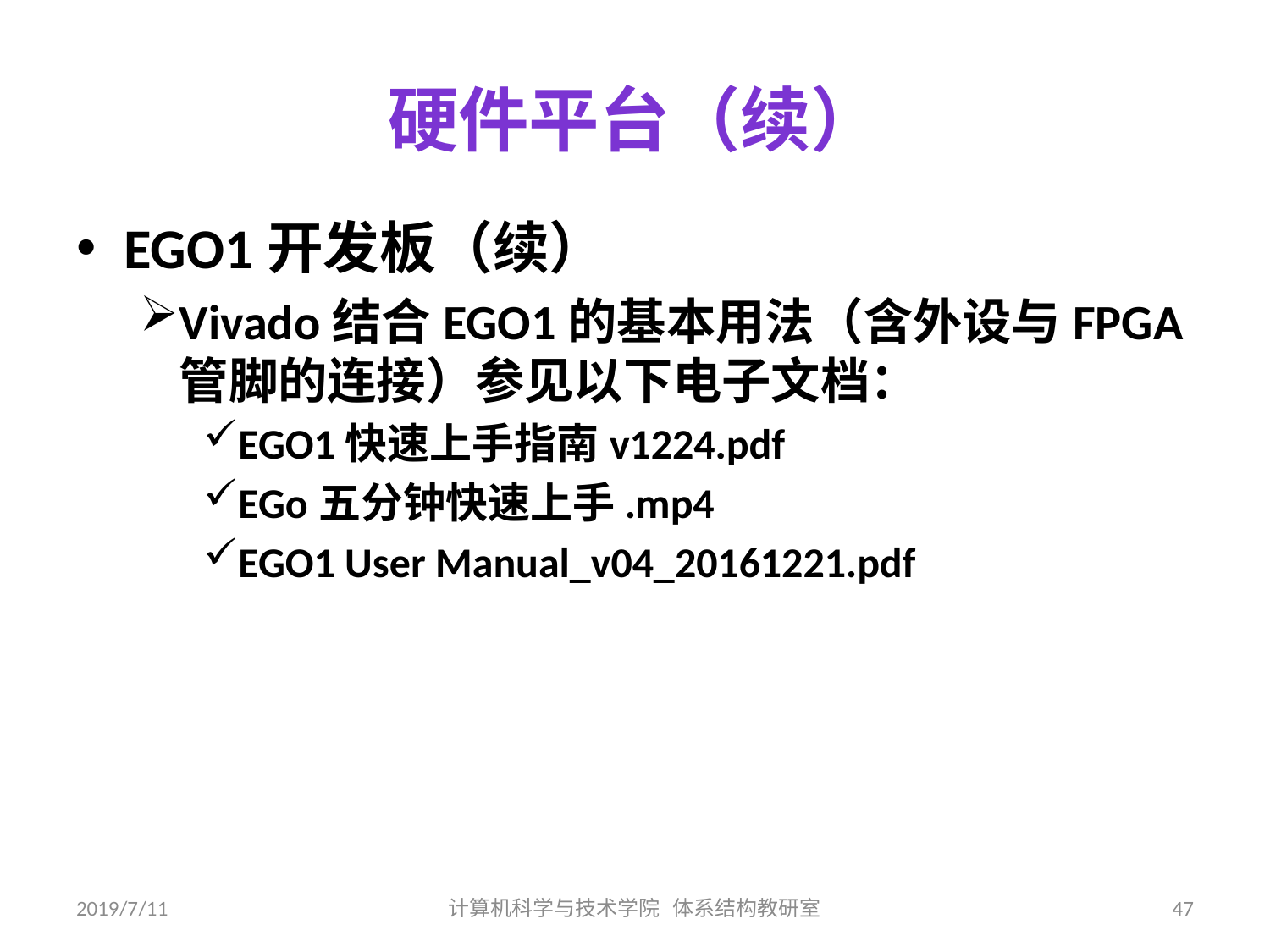

# 硬件平台（续）
EGO1开发板（续）
Vivado结合EGO1的基本用法（含外设与FPGA管脚的连接）参见以下电子文档：
EGO1快速上手指南v1224.pdf
EGo五分钟快速上手.mp4
EGO1 User Manual_v04_20161221.pdf
2019/7/11
计算机科学与技术学院  体系结构教研室
47